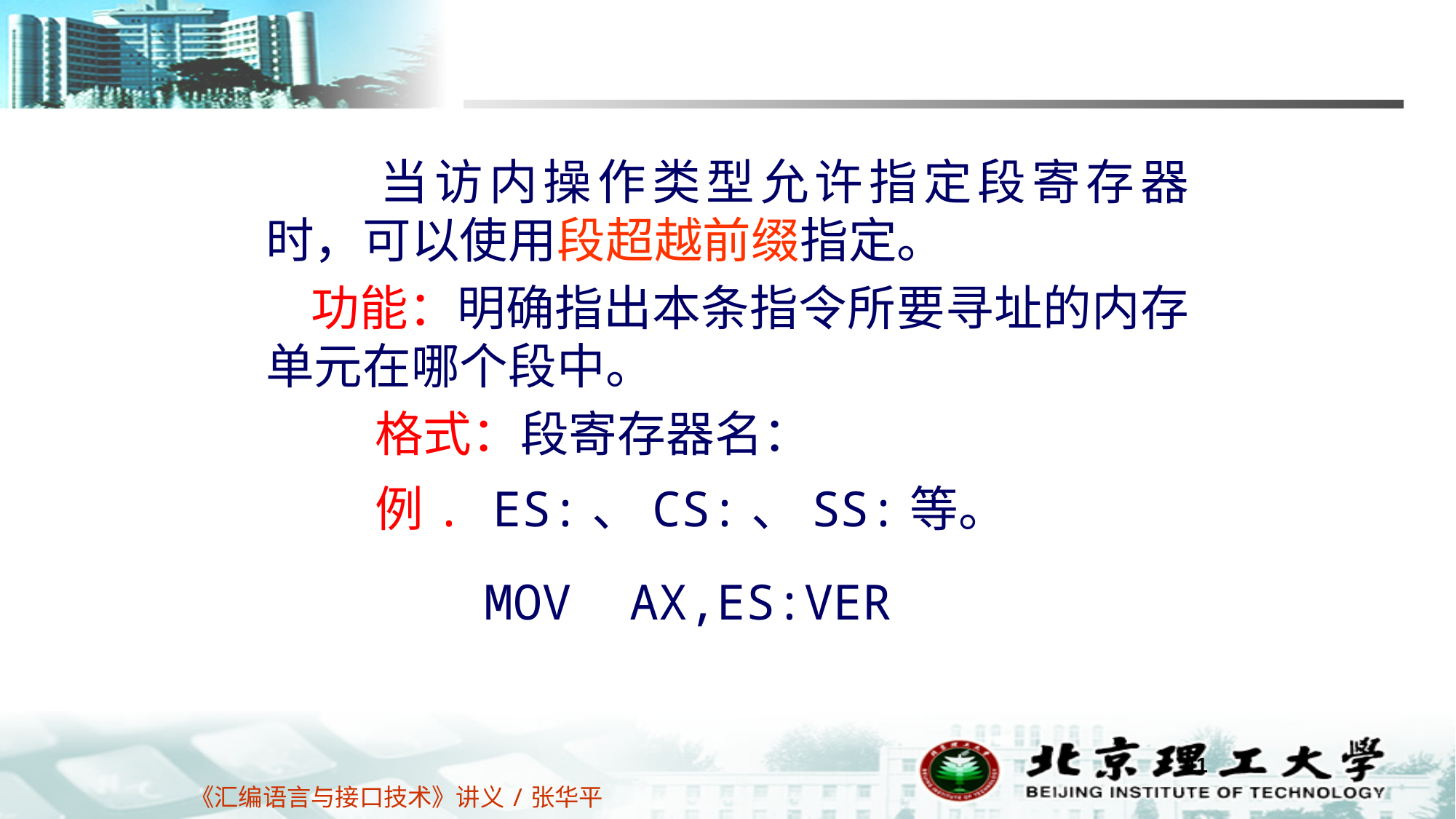

当访内操作类型允许指定段寄存器时，可以使用段超越前缀指定。
   功能：明确指出本条指令所要寻址的内存单元在哪个段中。
	格式：段寄存器名：
	例. ES:、CS:、SS:等。
		MOV  AX,ES:VER
11